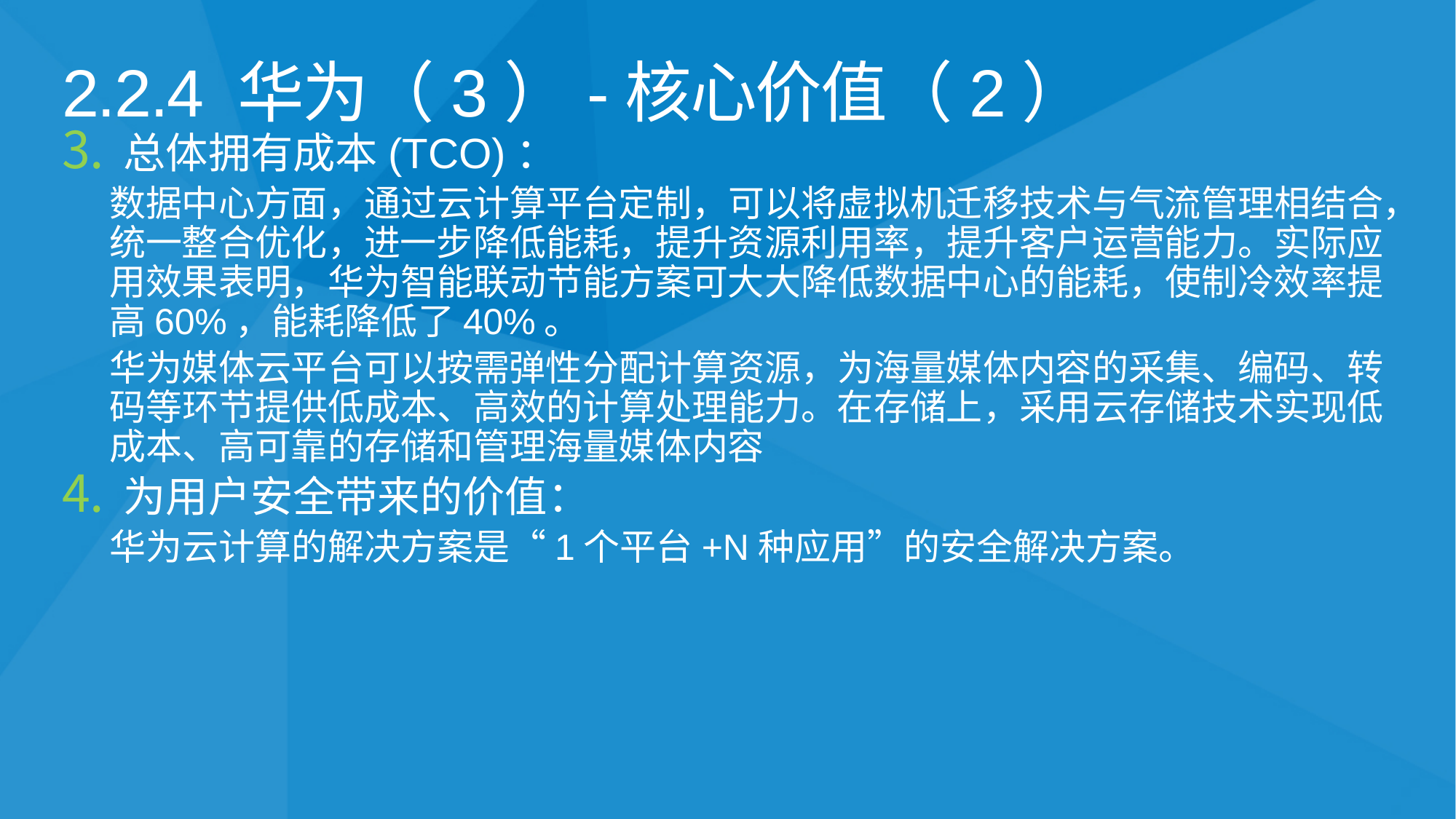

# 2.2.4 华为（3）-核心价值（2）
总体拥有成本(TCO)：
数据中心方面，通过云计算平台定制，可以将虚拟机迁移技术与气流管理相结合，统一整合优化，进一步降低能耗，提升资源利用率，提升客户运营能力。实际应用效果表明，华为智能联动节能方案可大大降低数据中心的能耗，使制冷效率提高60%，能耗降低了40%。
华为媒体云平台可以按需弹性分配计算资源，为海量媒体内容的采集、编码、转码等环节提供低成本、高效的计算处理能力。在存储上，采用云存储技术实现低成本、高可靠的存储和管理海量媒体内容
为用户安全带来的价值：
华为云计算的解决方案是“1个平台+N种应用”的安全解决方案。